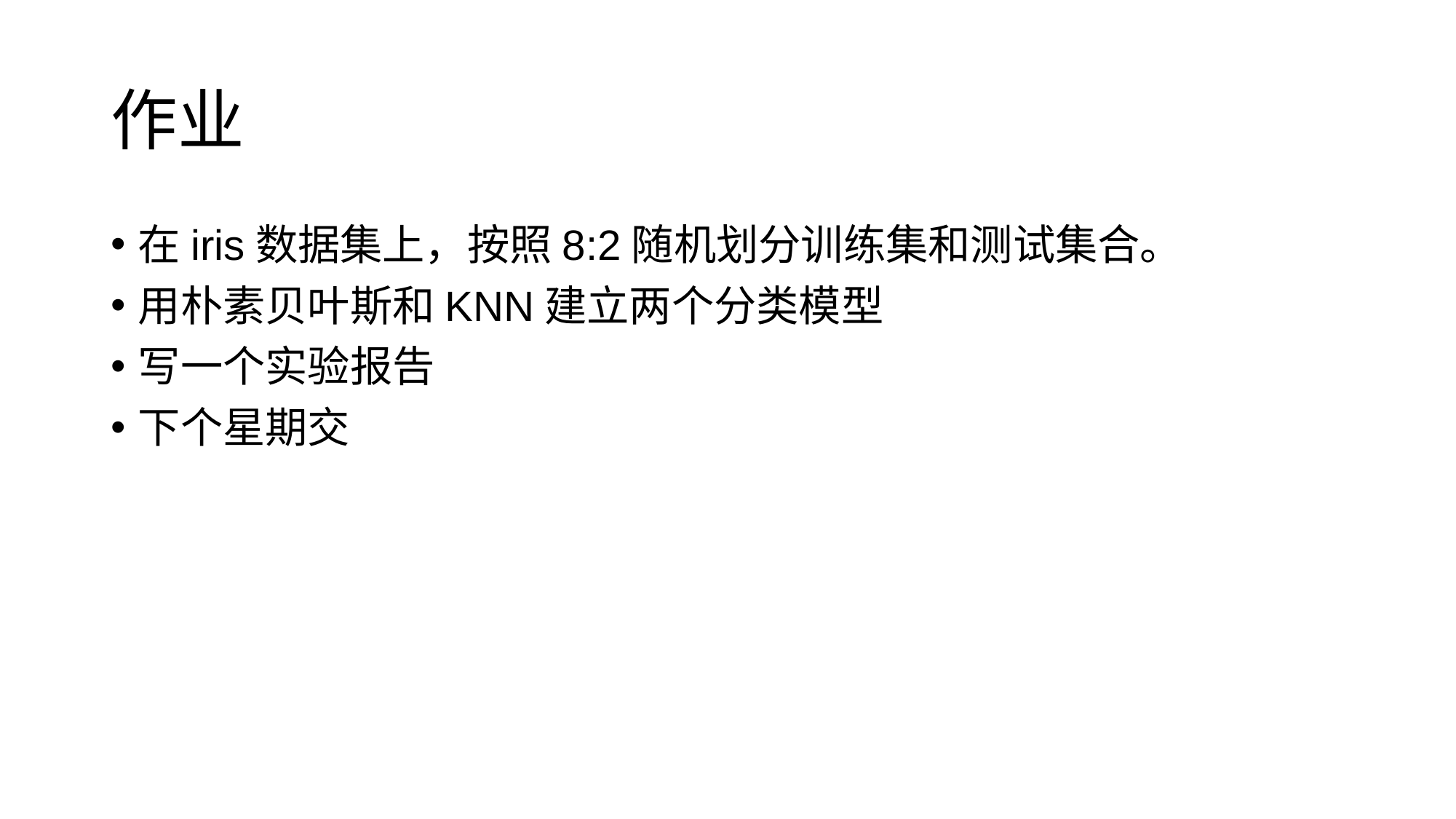

# 作业
在iris数据集上，按照8:2随机划分训练集和测试集合。
用朴素贝叶斯和KNN建立两个分类模型
写一个实验报告
下个星期交